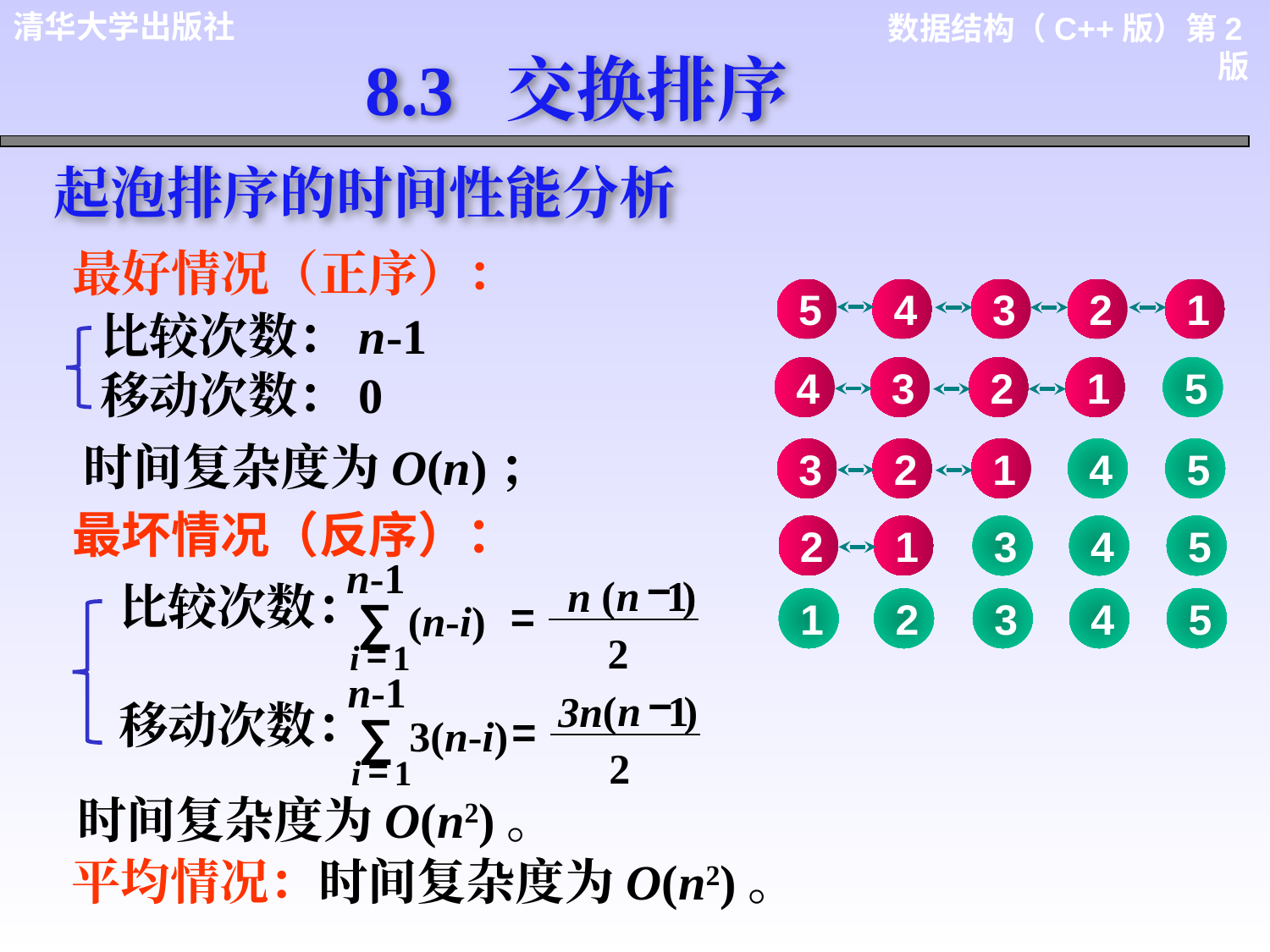

8.3  交换排序
起泡排序的时间性能分析
最好情况（正序）：
5
4
3
2
1
比较次数：n-1
移动次数：0

4
3
2
1
5
时间复杂度为O(n)；
3
2
1
4
5

最坏情况（反序）：
2
1
3
4
5
n-1
−
(
n
1
)
n
∑
=
(n-i)
2
=
i
1
比较次数：

移动次数：

n-1
−
(
n
1
)
3n
∑
=
3(n-i)
2
=
i
1
1
2
3
4
5
时间复杂度为O(n2)。
平均情况：时间复杂度为O(n2)。